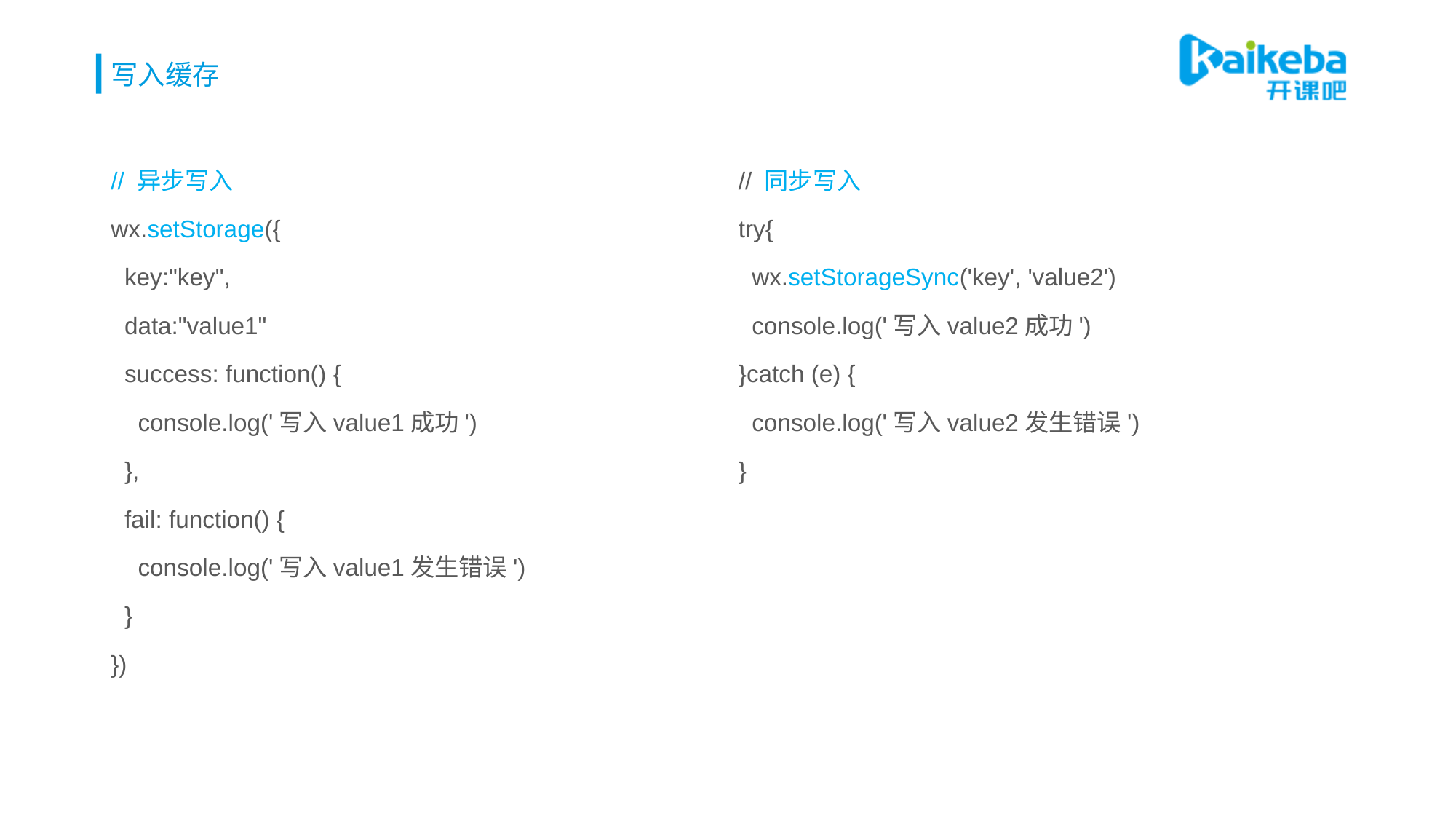

# 写入缓存
// 异步写入
wx.setStorage({
  key:"key",
  data:"value1"
  success: function() {
    console.log('写入value1成功')
  },
  fail: function() {
    console.log('写入value1发生错误')
  }
})
// 同步写入
try{
  wx.setStorageSync('key', 'value2')
  console.log('写入value2成功')
}catch (e) {
  console.log('写入value2发生错误')
}